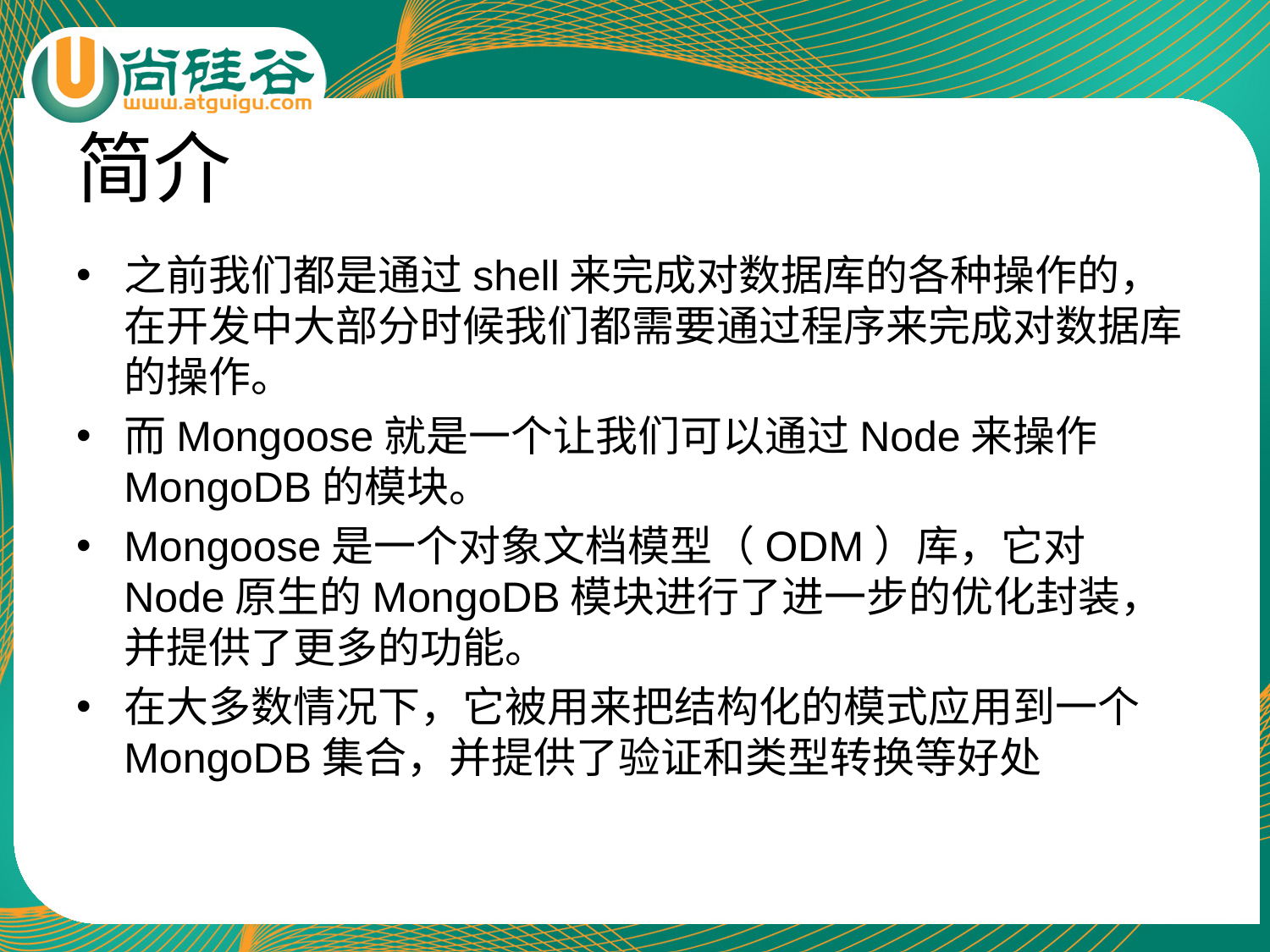

# 简介
之前我们都是通过shell来完成对数据库的各种操作的，在开发中大部分时候我们都需要通过程序来完成对数据库的操作。
而Mongoose就是一个让我们可以通过Node来操作MongoDB的模块。
Mongoose是一个对象文档模型（ODM）库，它对Node原生的MongoDB模块进行了进一步的优化封装，并提供了更多的功能。
在大多数情况下，它被用来把结构化的模式应用到一个MongoDB集合，并提供了验证和类型转换等好处